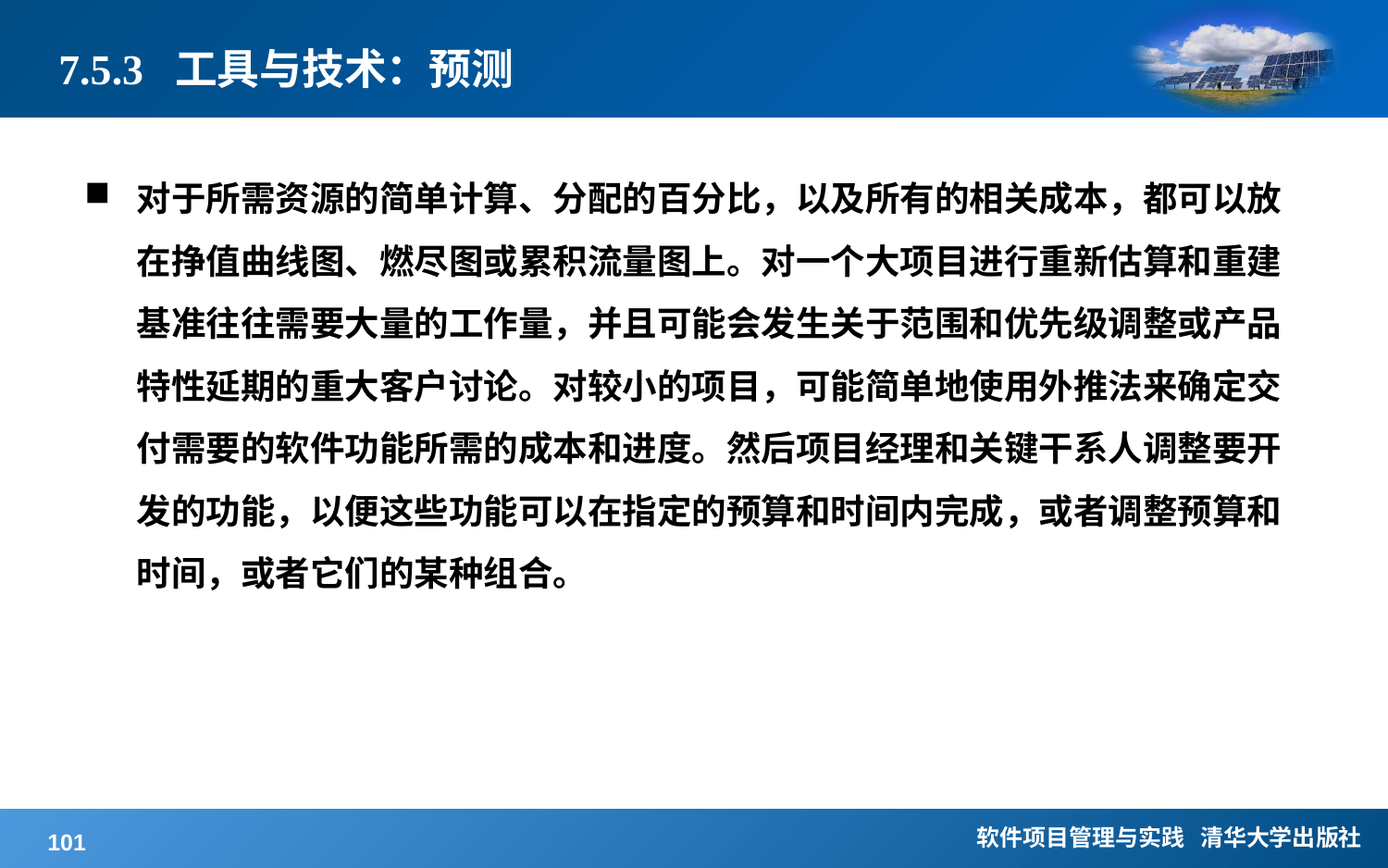

# 7.5.3  工具与技术：预测
对于所需资源的简单计算、分配的百分比，以及所有的相关成本，都可以放在挣值曲线图、燃尽图或累积流量图上。对一个大项目进行重新估算和重建基准往往需要大量的工作量，并且可能会发生关于范围和优先级调整或产品特性延期的重大客户讨论。对较小的项目，可能简单地使用外推法来确定交付需要的软件功能所需的成本和进度。然后项目经理和关键干系人调整要开发的功能，以便这些功能可以在指定的预算和时间内完成，或者调整预算和时间，或者它们的某种组合。